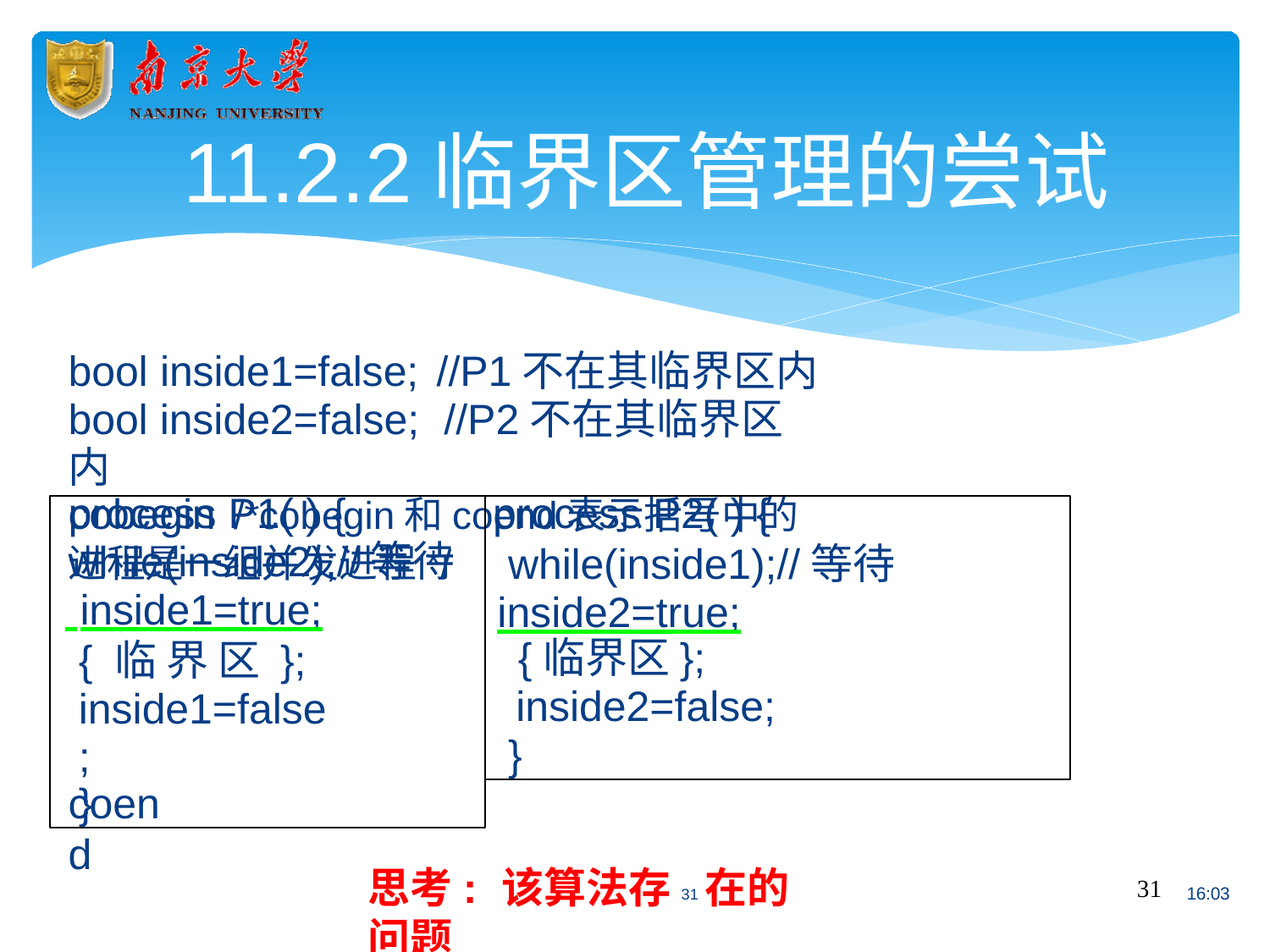

# 11.2.2临界区管理的尝试 (1)

bool inside1=false;	//P1不在其临界区内 bool inside2=false;		//P2不在其临界区内
cobegin	/*cobegin和coend表示括号中的进程是一组并发进程*/
process P1( ) {
while(inside2);//等待
 inside1=true;
{ 临 界 区 };  inside1=false;
}
process P2( ) {
while(inside1);//等待 inside2=true;
{临界区};
inside2=false;
}
coend
思考: 该算法存31在的问题
31
16:03